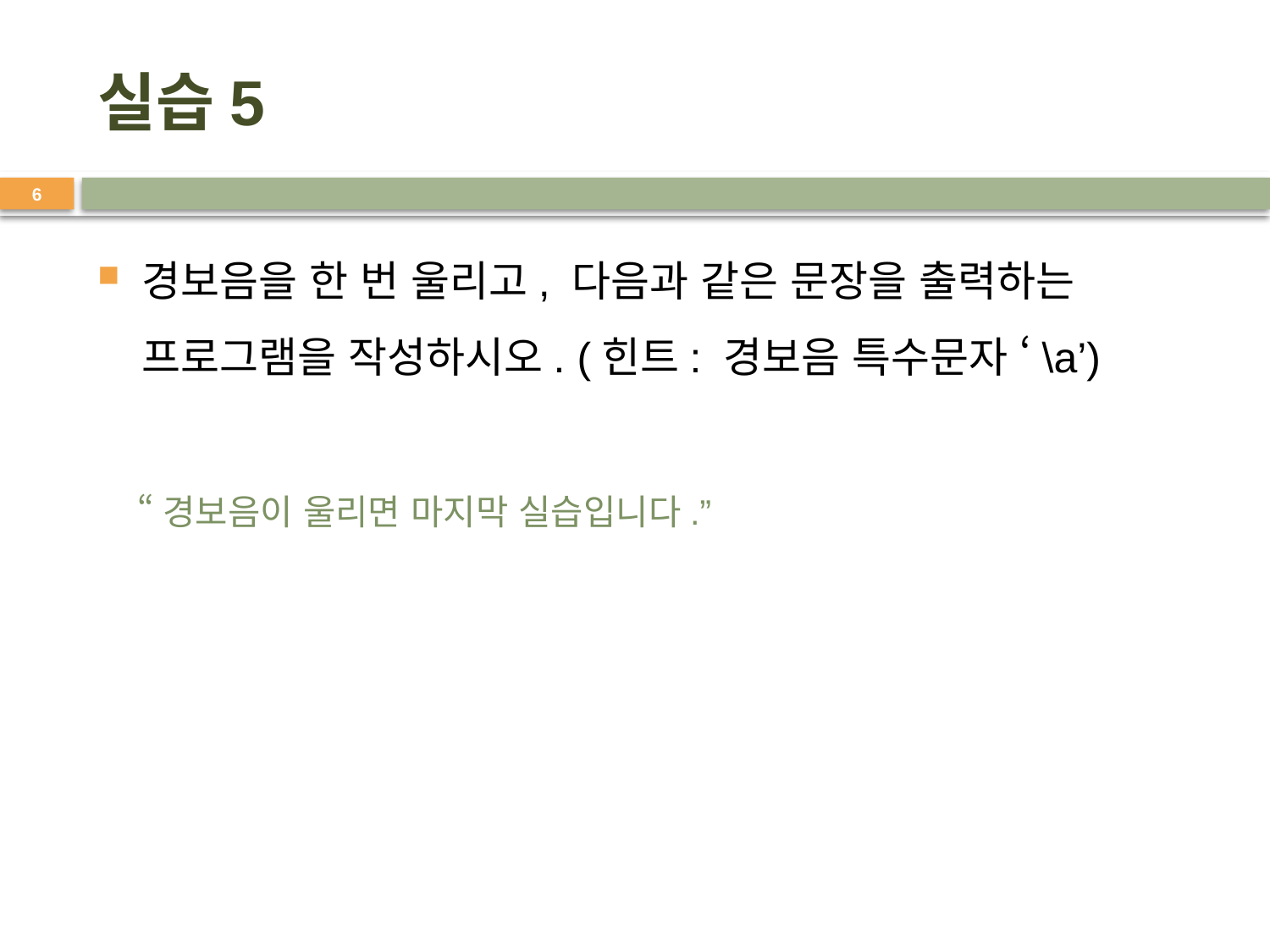

# 실습5
6
경보음을 한 번 울리고, 다음과 같은 문장을 출력하는 프로그램을 작성하시오. (힌트: 경보음 특수문자 ‘\a’)

    “경보음이 울리면 마지막 실습입니다.”